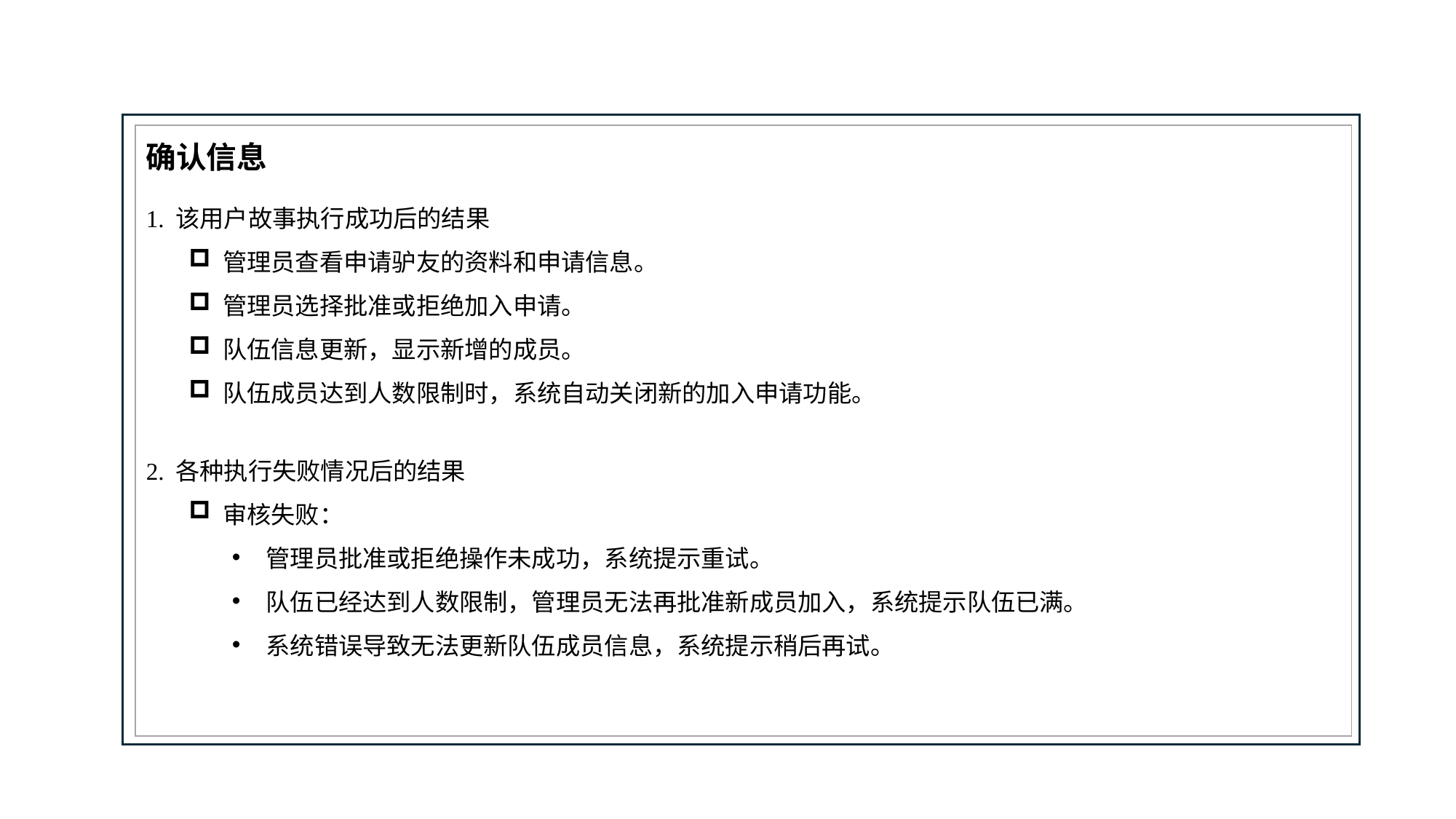

对于新功能，有注释的线框。对于bug，用截图重现的步骤。对于非功能性的故事，解释范围/标准
| 1. 该用户故事执行成功后的结果 管理员查看申请驴友的资料和申请信息。 管理员选择批准或拒绝加入申请。 队伍信息更新，显示新增的成员。 队伍成员达到人数限制时，系统自动关闭新的加入申请功能。 2. 各种执行失败情况后的结果 审核失败： 管理员批准或拒绝操作未成功，系统提示重试。 队伍已经达到人数限制，管理员无法再批准新成员加入，系统提示队伍已满。 系统错误导致无法更新队伍成员信息，系统提示稍后再试。 |
| --- |
确认信息